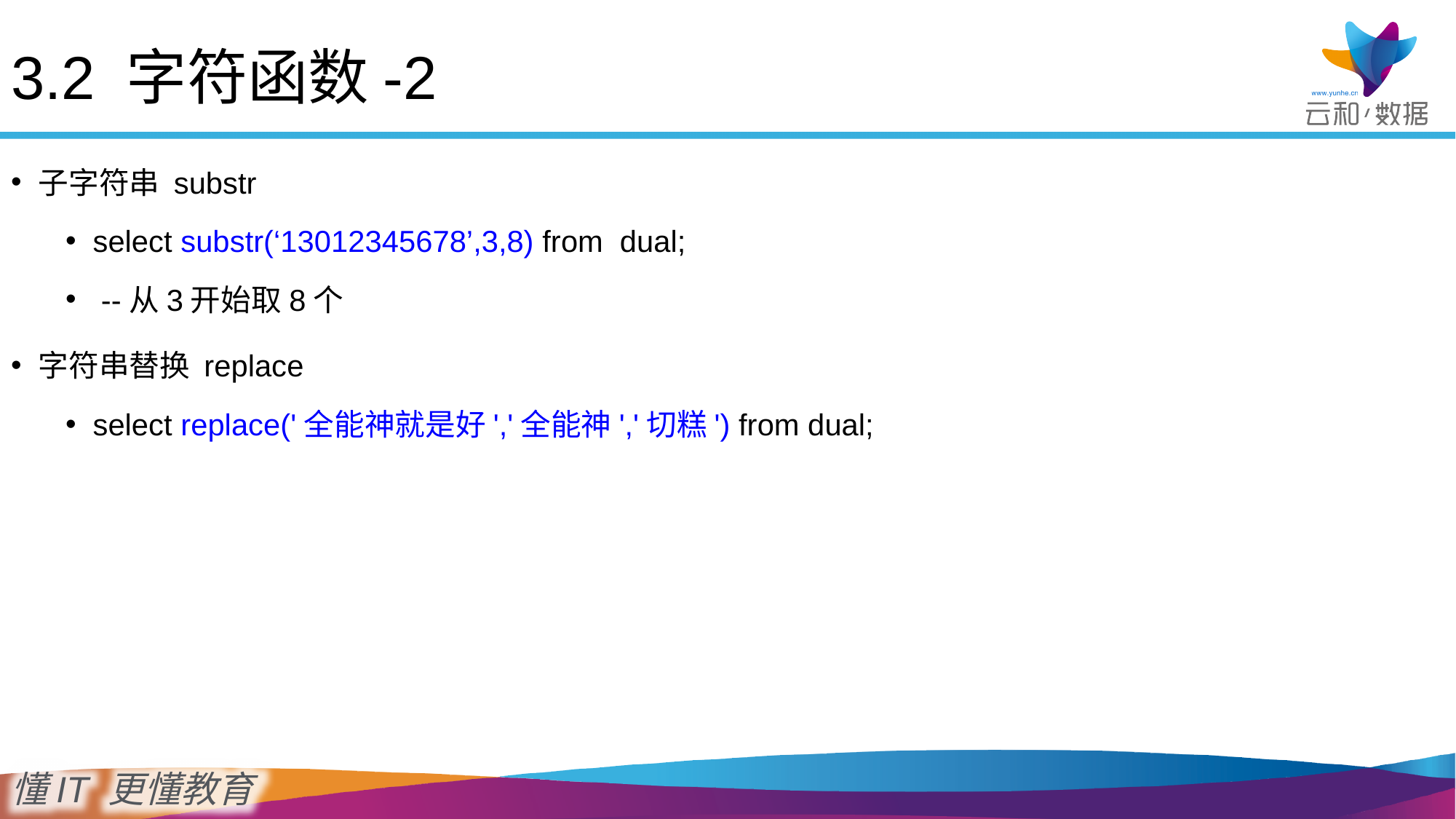

3.2 字符函数-2
子字符串 substr
select substr(‘13012345678’,3,8) from  dual;
 --从3开始取8个
字符串替换 replace
select replace('全能神就是好','全能神','切糕') from dual;